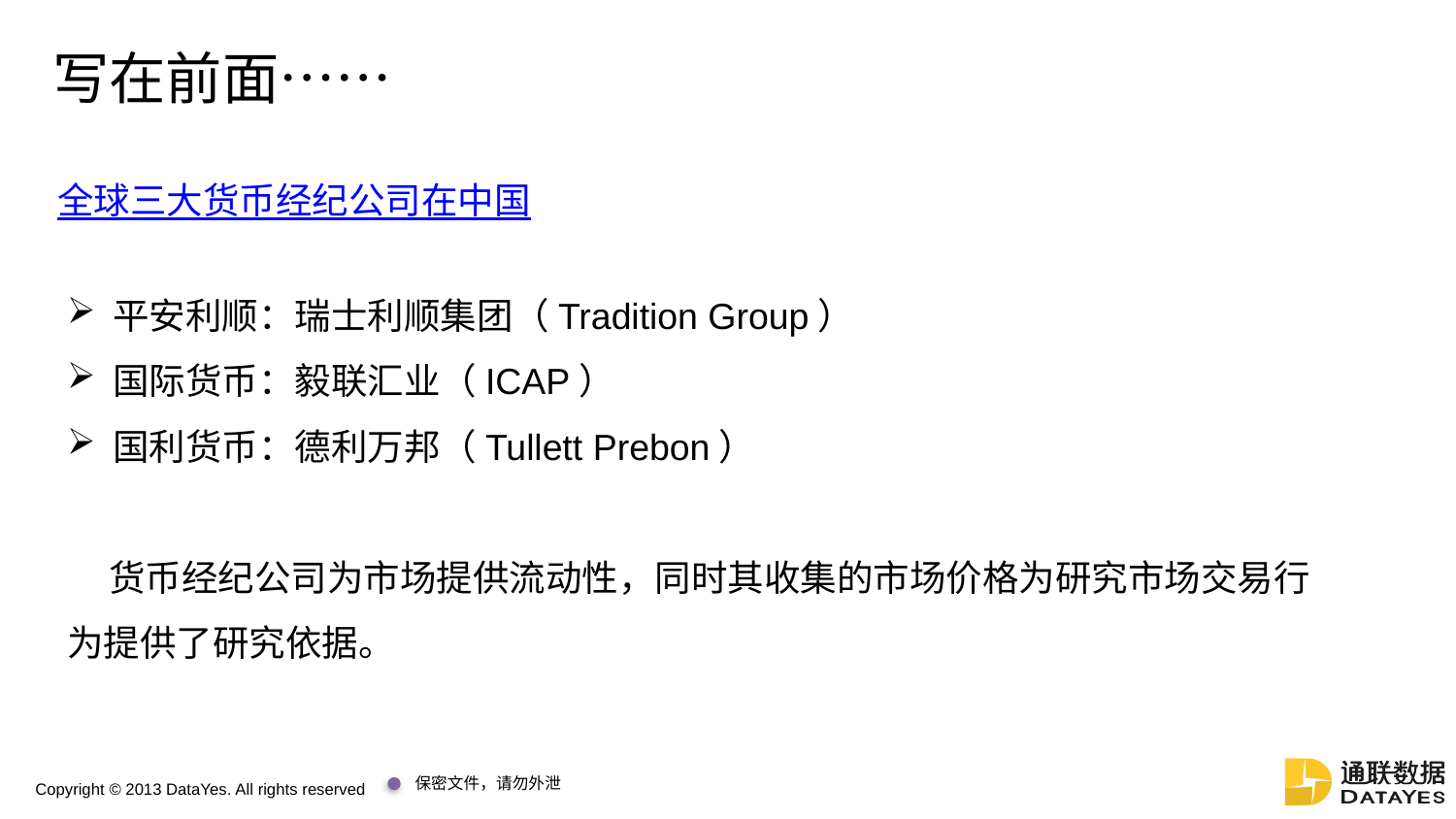

# 写在前面……
全球三大货币经纪公司在中国
平安利顺：瑞士利顺集团（Tradition Group）
国际货币：毅联汇业（ICAP）
国利货币：德利万邦（Tullett Prebon）

    货币经纪公司为市场提供流动性，同时其收集的市场价格为研究市场交易行为提供了研究依据。